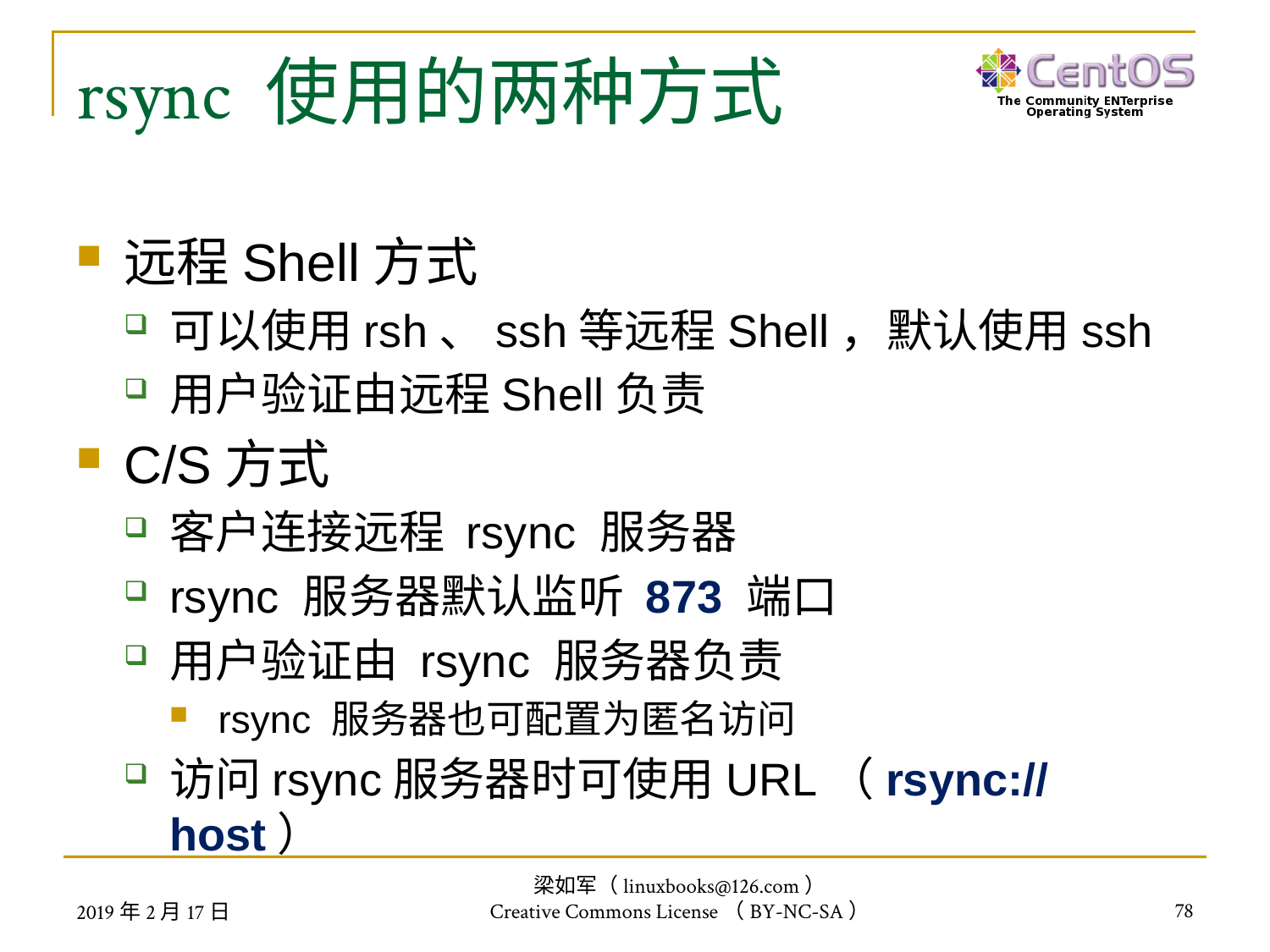

# rsync 使用的两种方式
远程Shell方式
可以使用rsh、ssh等远程Shell，默认使用ssh
用户验证由远程Shell负责
C/S方式
客户连接远程 rsync 服务器
rsync 服务器默认监听 873 端口
用户验证由 rsync 服务器负责
rsync 服务器也可配置为匿名访问
访问rsync服务器时可使用URL（rsync://host）
梁如军（linuxbooks@126.com）
Creative Commons License（BY-NC-SA）
2019年2月17日
78